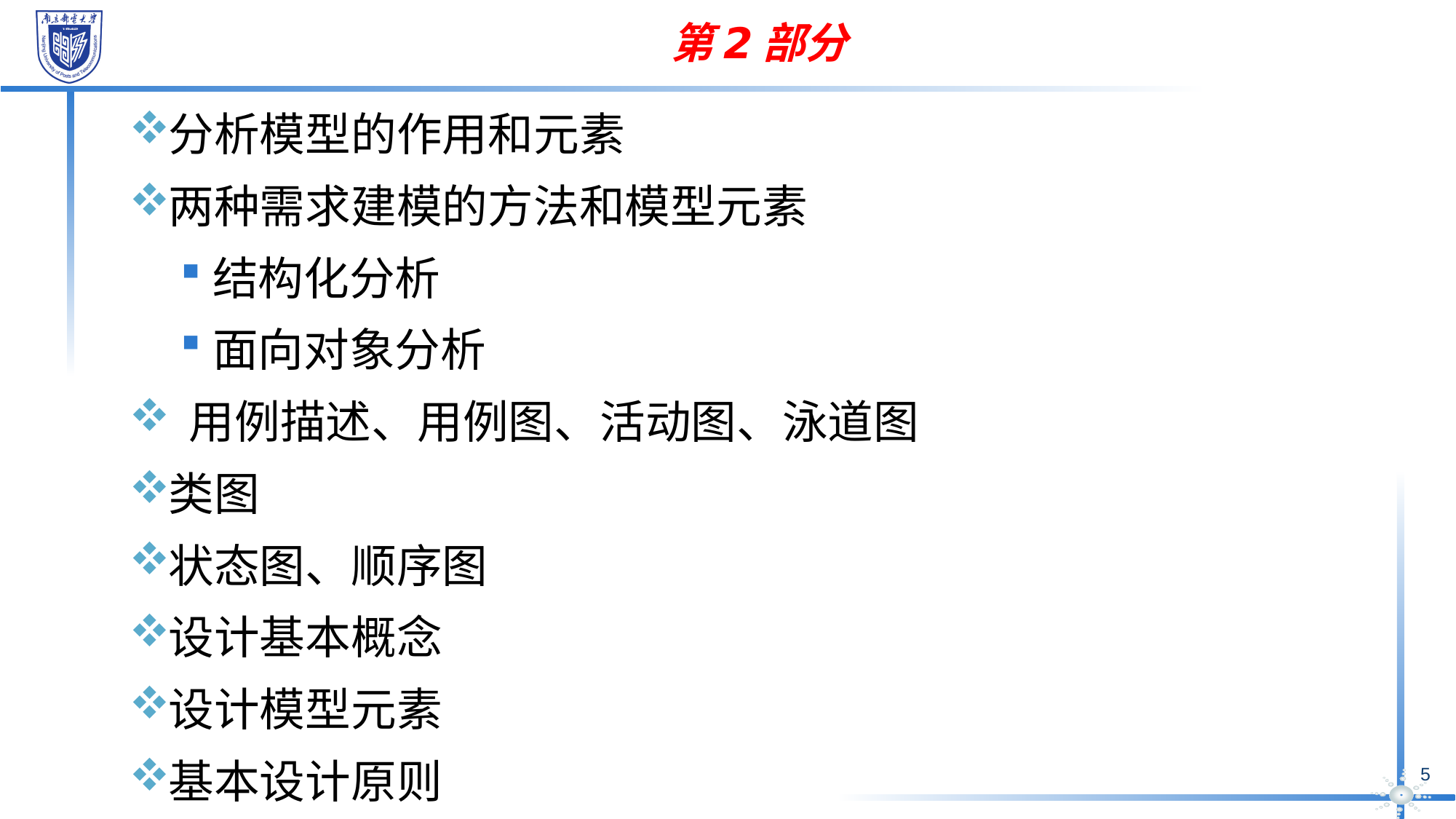

# 第2部分
分析模型的作用和元素
两种需求建模的方法和模型元素
结构化分析
面向对象分析
 用例描述、用例图、活动图、泳道图
类图
状态图、顺序图
设计基本概念
设计模型元素
基本设计原则